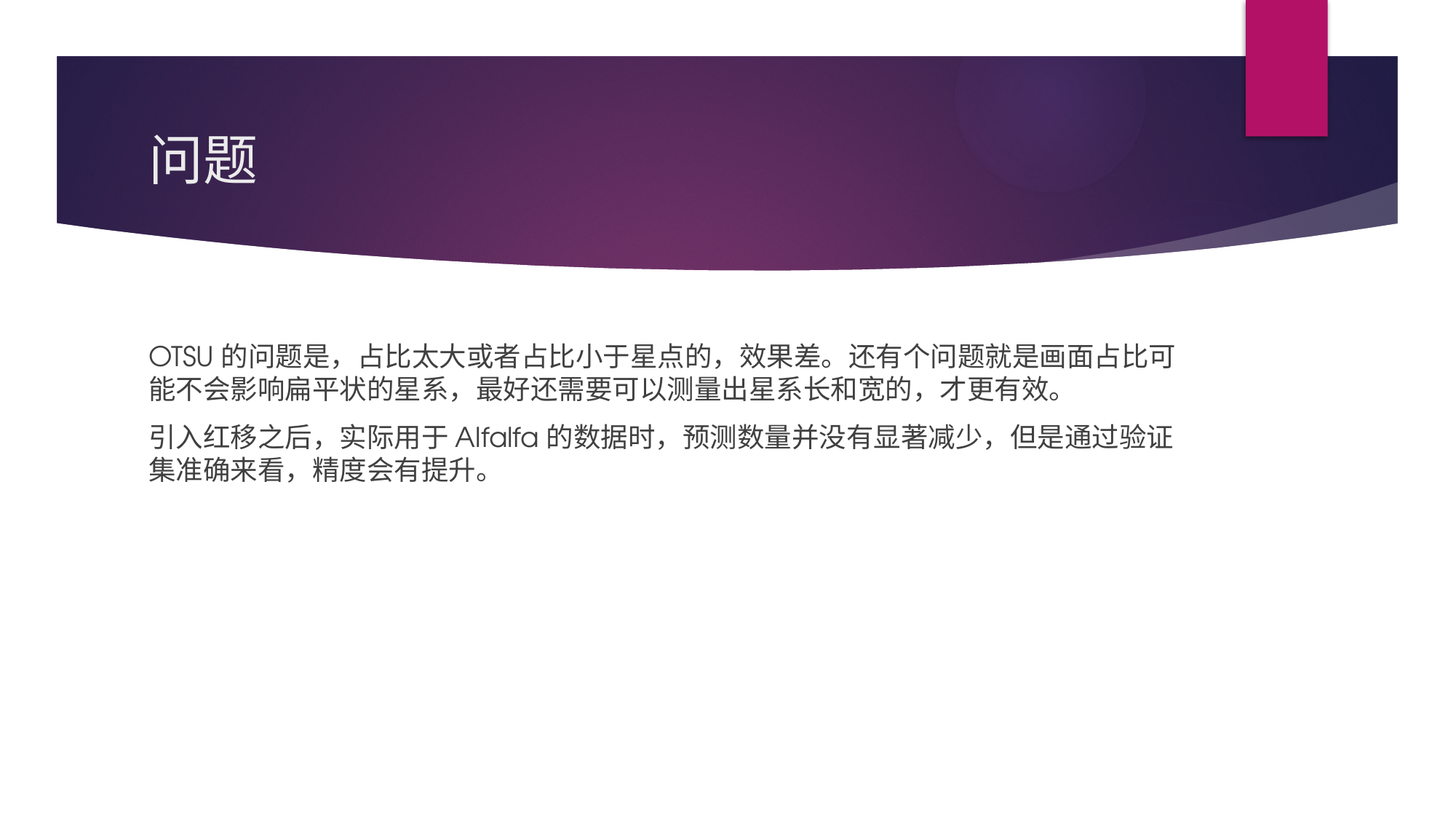

# 问题
OTSU的问题是，占比太大或者占比小于星点的，效果差。还有个问题就是画面占比可能不会影响扁平状的星系，最好还需要可以测量出星系长和宽的，才更有效。
引入红移之后，实际用于Alfalfa的数据时，预测数量并没有显著减少，但是通过验证集准确来看，精度会有提升。